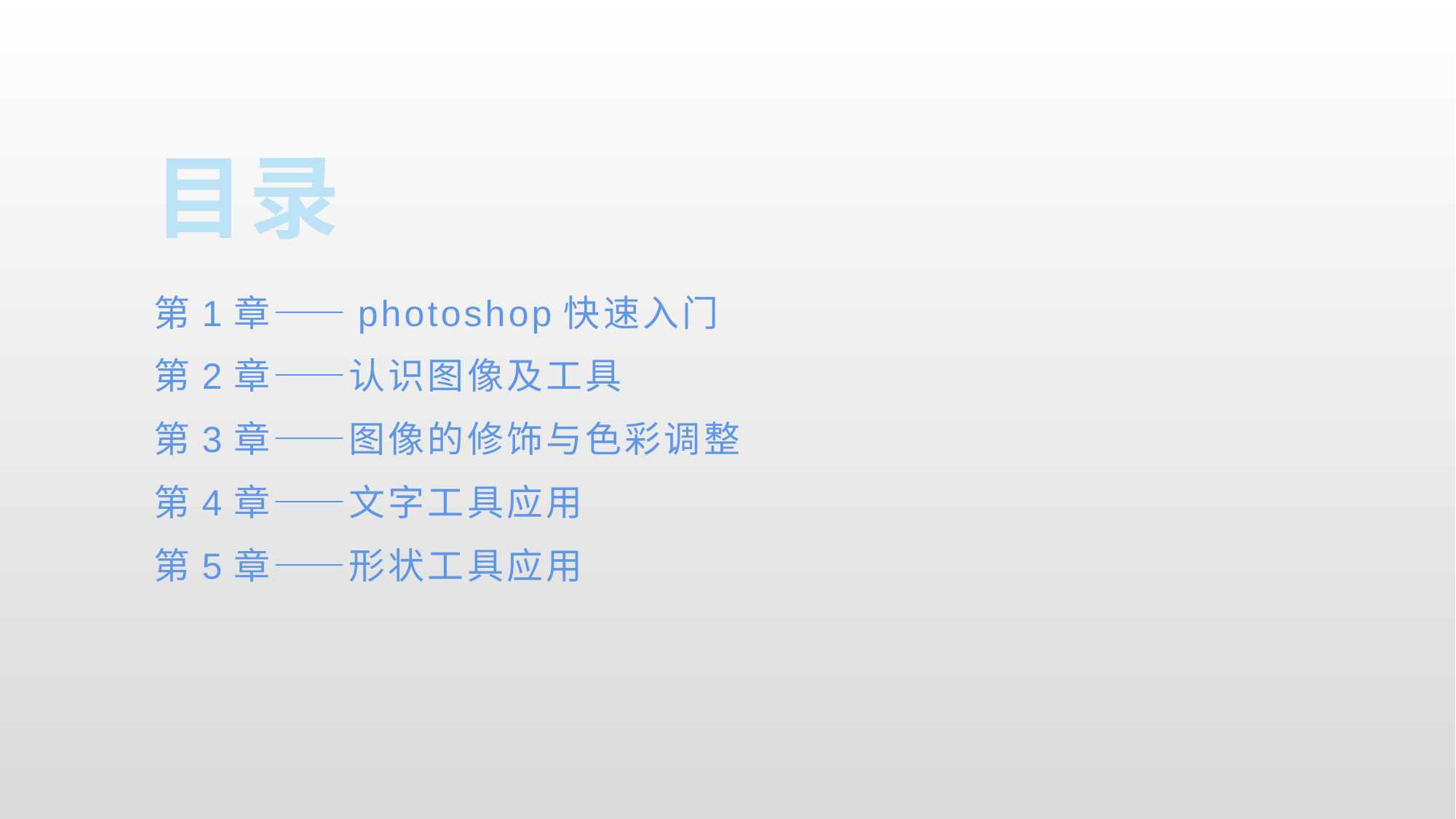

# 目录
第1章——photoshop快速入门
第2章——认识图像及工具
第3章——图像的修饰与色彩调整
第4章——文字工具应用
第5章——形状工具应用